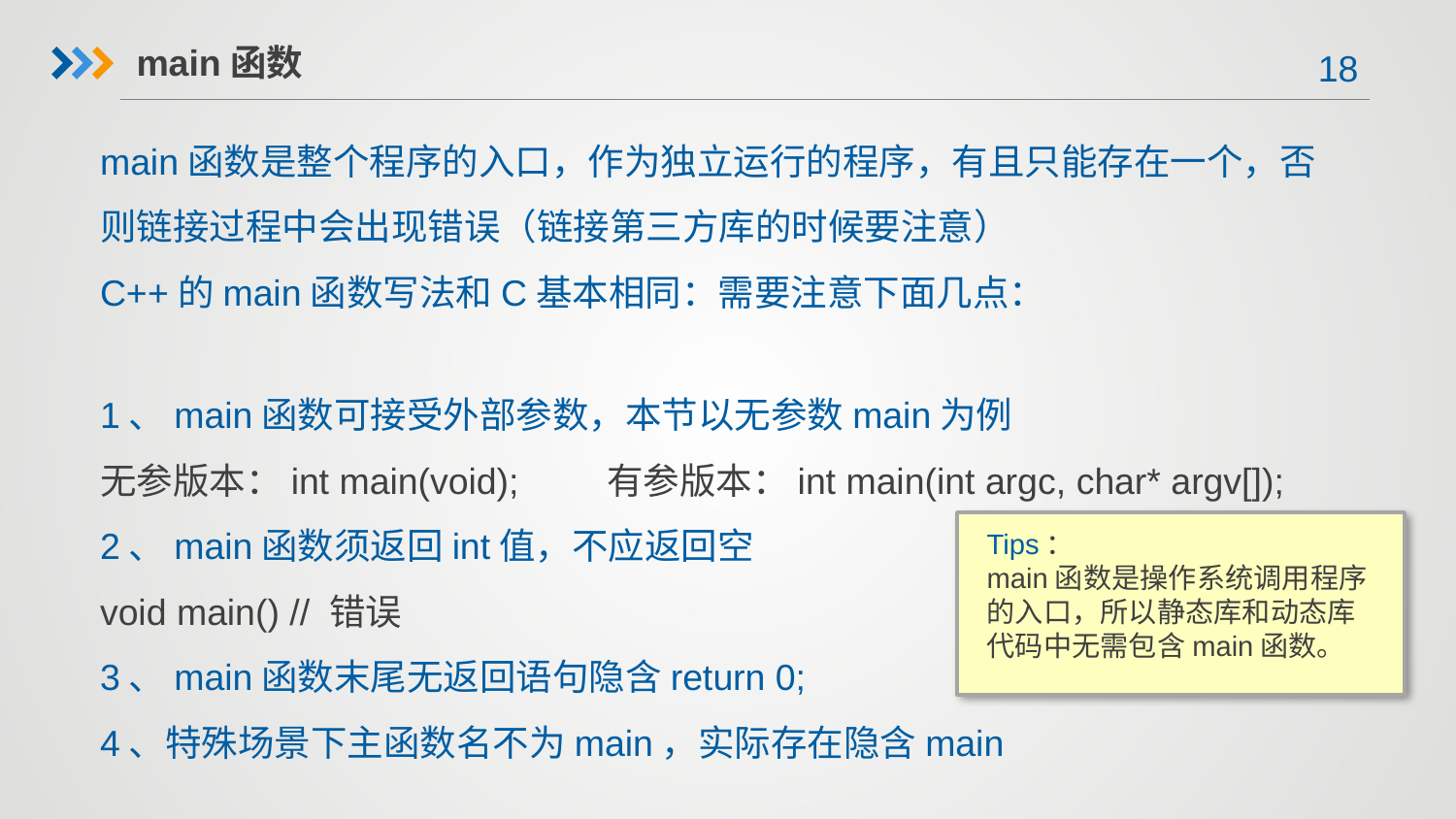

main函数
main函数是整个程序的入口，作为独立运行的程序，有且只能存在一个，否则链接过程中会出现错误（链接第三方库的时候要注意）
C++的main函数写法和C基本相同：需要注意下面几点：
1、main函数可接受外部参数，本节以无参数main为例
无参版本：int main(void);	      有参版本：int main(int argc, char* argv[]);
2、main函数须返回int值，不应返回空
void main() // 错误
3、main函数末尾无返回语句隐含return 0;
4、特殊场景下主函数名不为main，实际存在隐含main

Tips：
main函数是操作系统调用程序的入口，所以静态库和动态库代码中无需包含main函数。